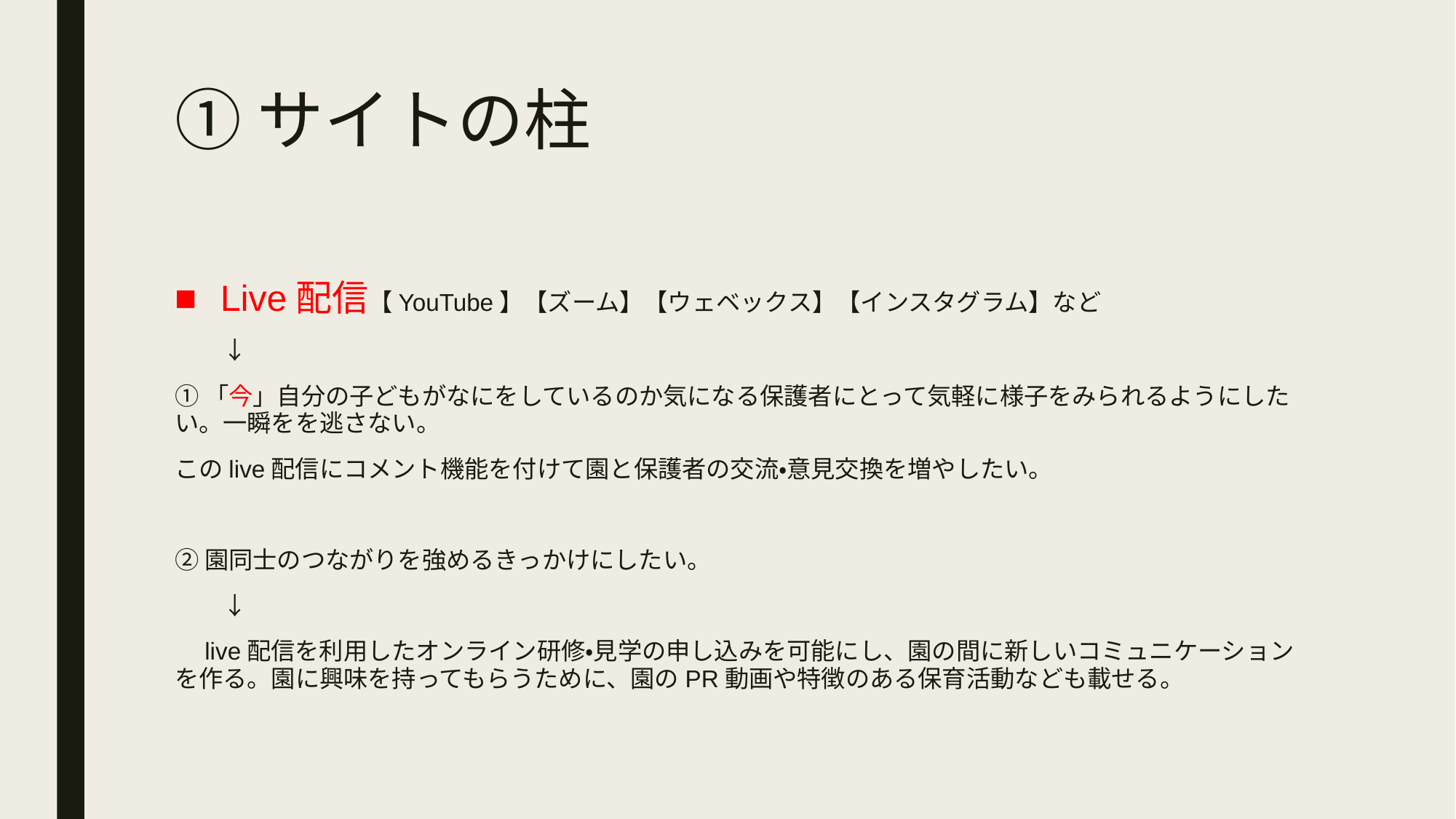

# ①サイトの柱
Live配信【YouTube】【ズーム】【ウェベックス】【インスタグラム】など
　　↓
①「今」自分の子どもがなにをしているのか気になる保護者にとって気軽に様子をみられるようにしたい。一瞬をを逃さない。
このlive配信にコメント機能を付けて園と保護者の交流・意見交換を増やしたい。

②園同士のつながりを強めるきっかけにしたい。
　　↓
　live配信を利用したオンライン研修・見学の申し込みを可能にし、園の間に新しいコミュニケーションを作る。園に興味を持ってもらうために、園のPR動画や特徴のある保育活動なども載せる。